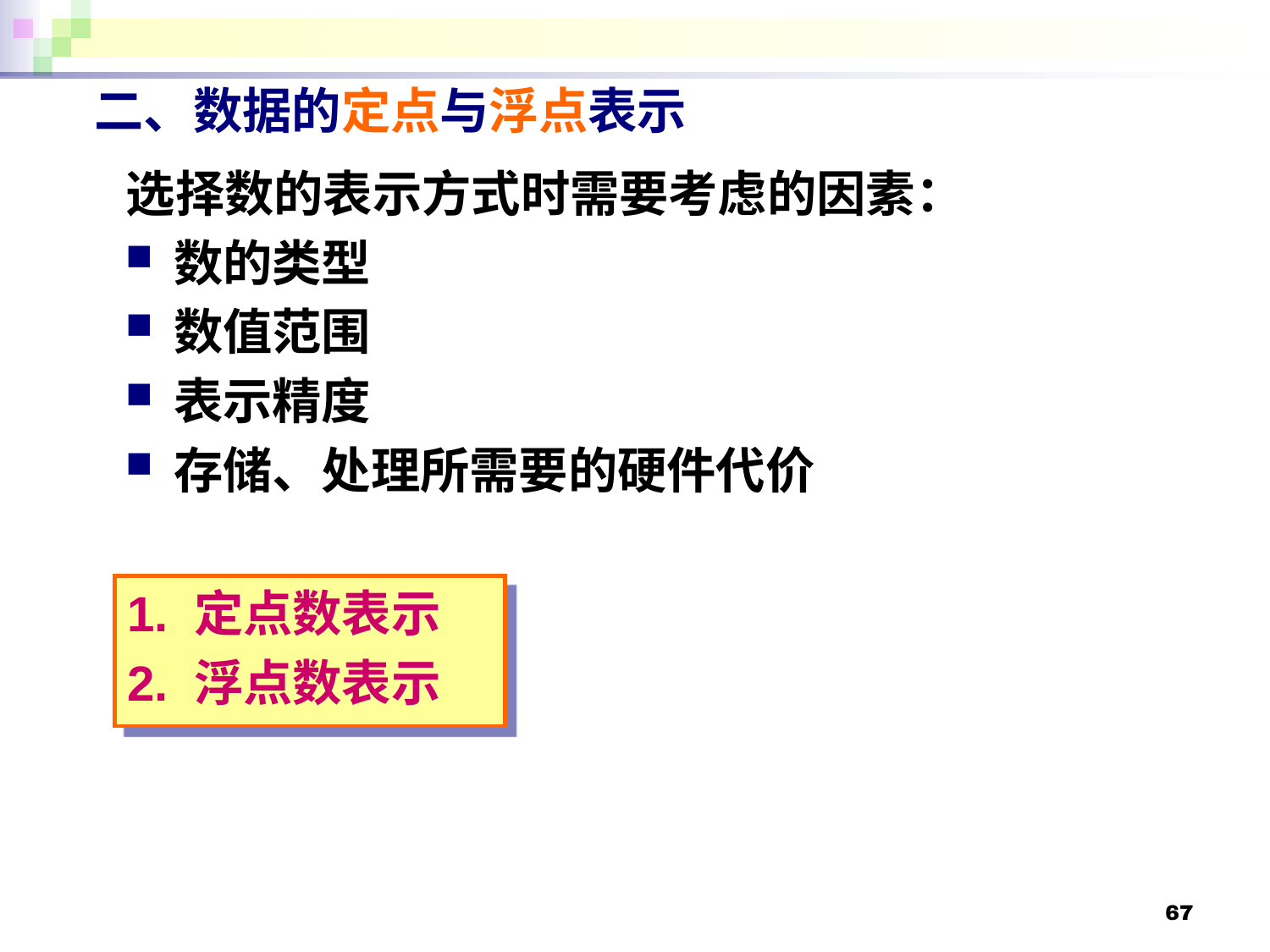

# 二、数据的定点与浮点表示
选择数的表示方式时需要考虑的因素：
数的类型
数值范围
表示精度
存储、处理所需要的硬件代价
1. 定点数表示
2. 浮点数表示
67